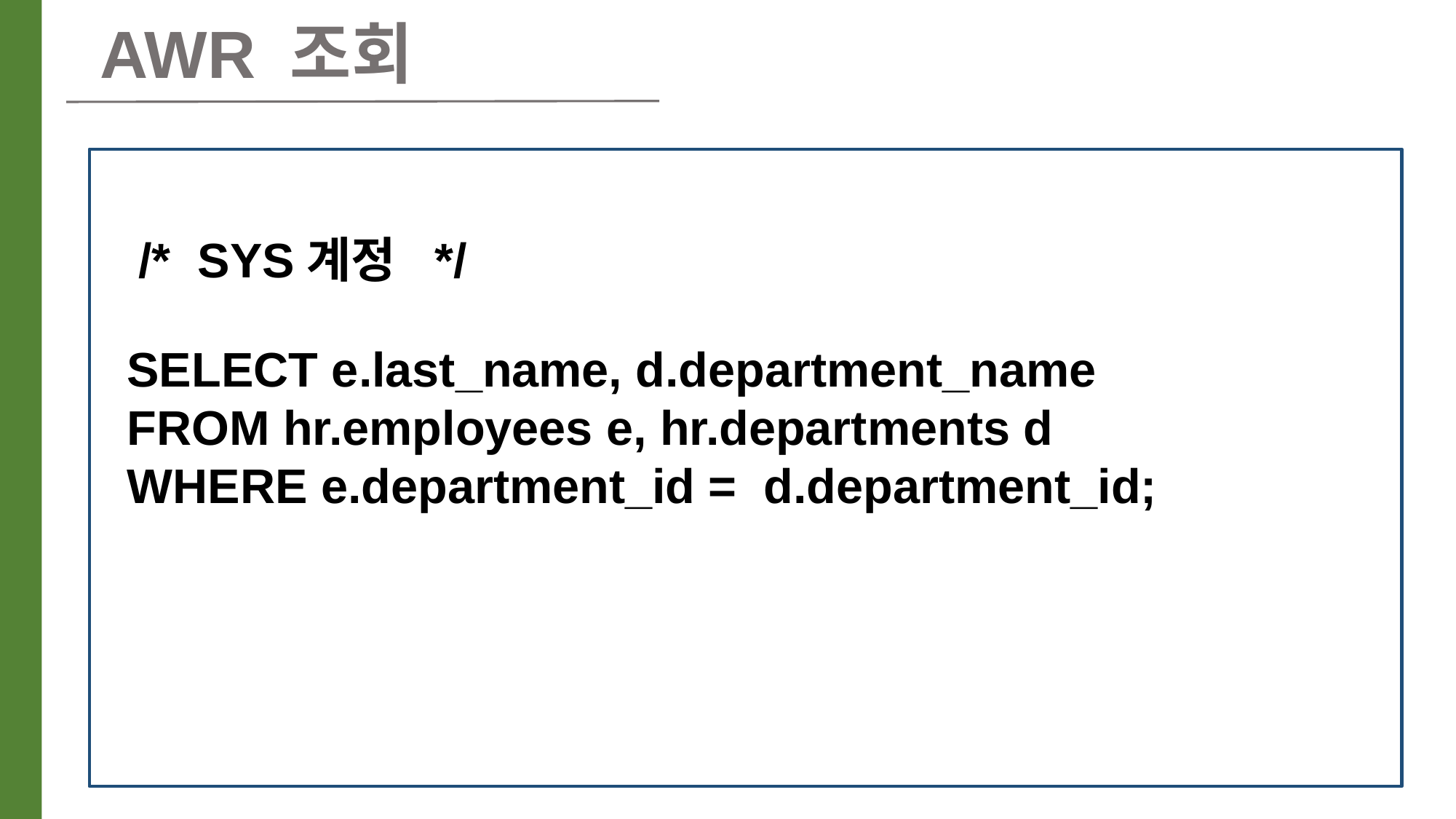

AWR 조회

   /*  SYS계정  */

  SELECT e.last_name, d.department_name
  FROM hr.employees e, hr.departments d
  WHERE e.department_id =  d.department_id;